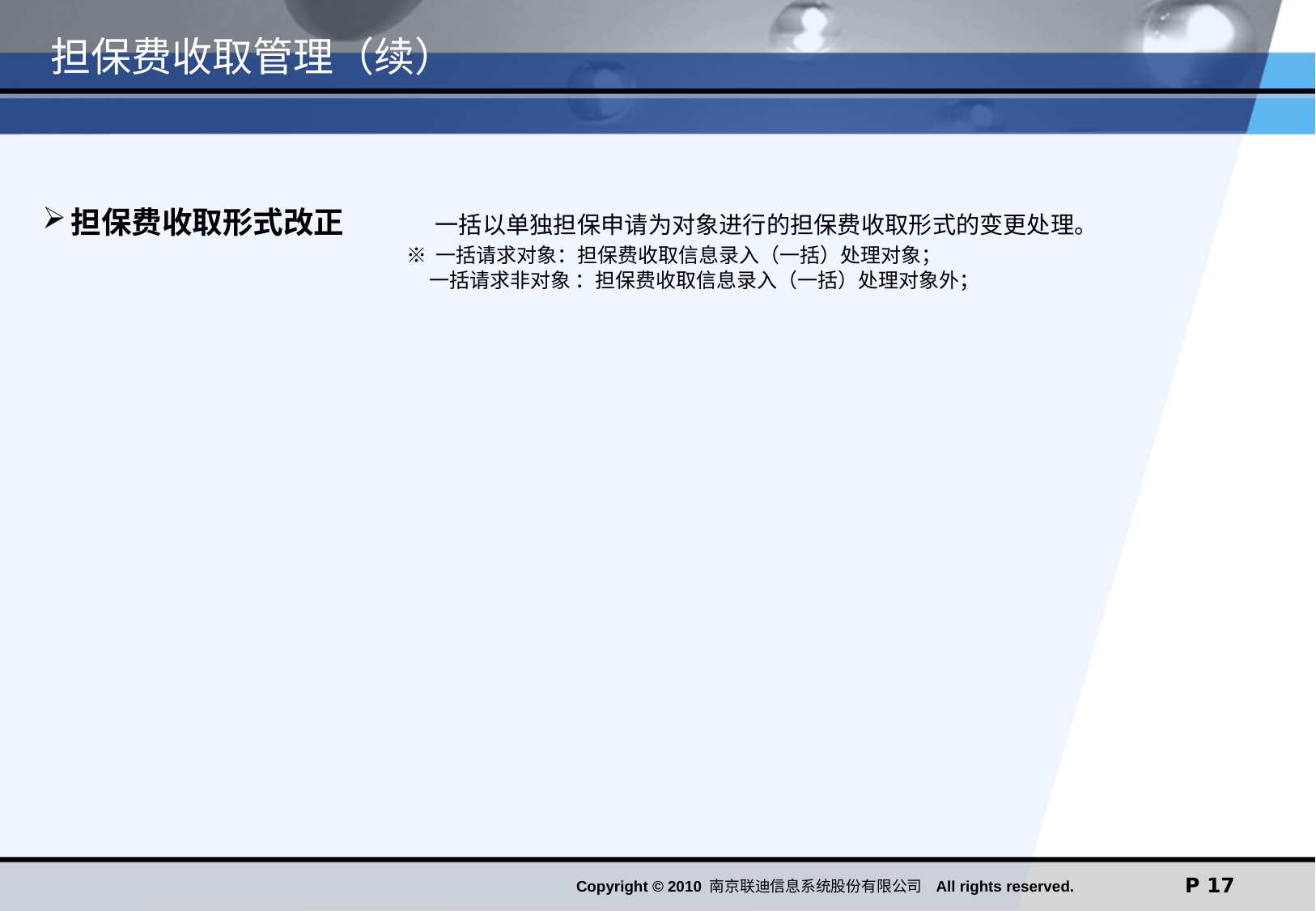

# 担保费收取管理（续）
担保费收取形式改正	一括以单独担保申请为对象进行的担保费收取形式的变更处理。
			※ 一括请求对象：担保费收取信息录入（一括）处理对象；
			    一括请求非对象 ：担保费收取信息录入（一括）处理对象外；